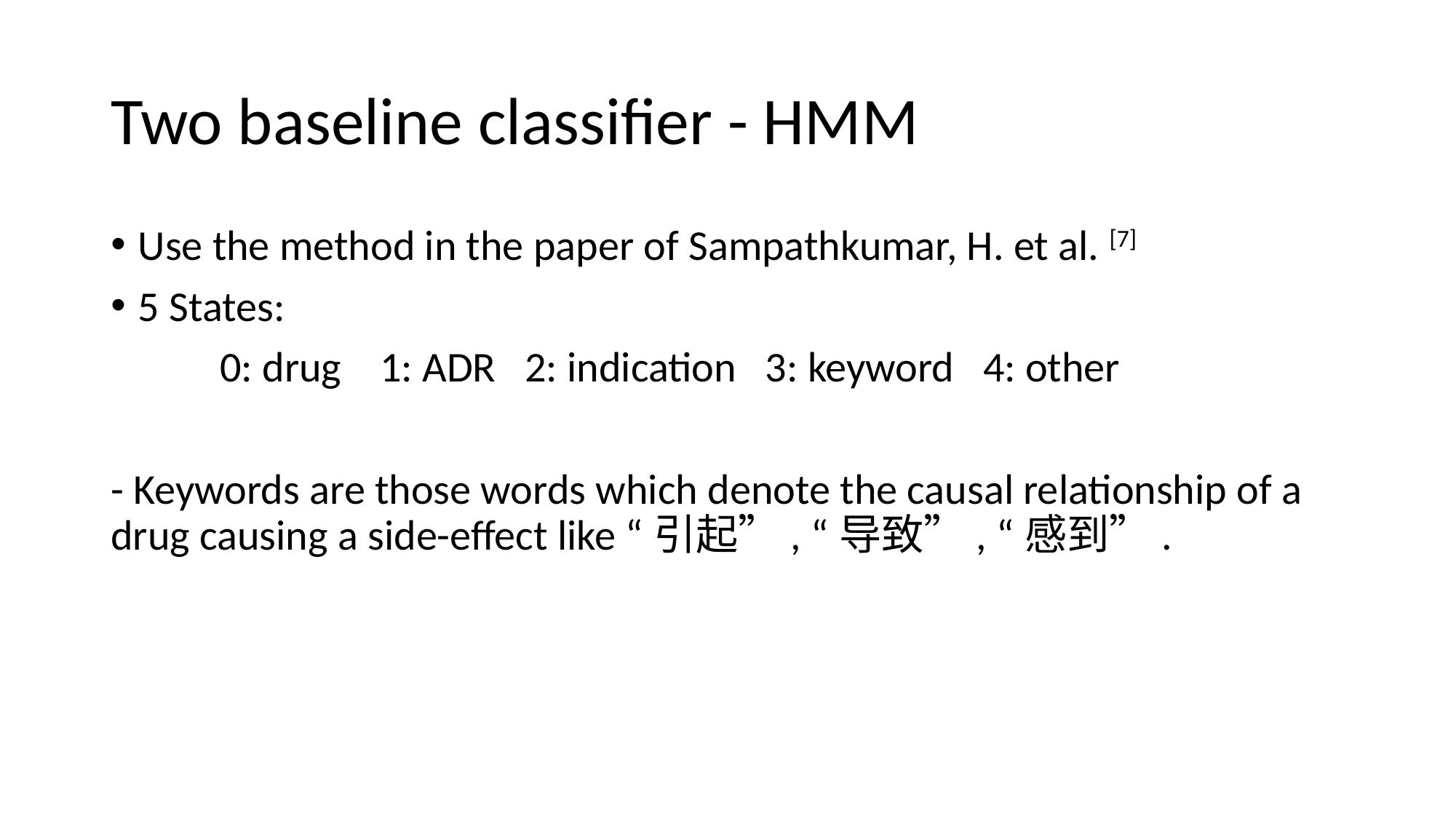

# Two baseline classifier - HMM
Use the method in the paper of Sampathkumar, H. et al. [7]
5 States:
 	0: drug    1: ADR   2: indication   3: keyword   4: other

- Keywords are those words which denote the causal relationship of a drug causing a side-effect like “引起”, “导致”, “感到”.